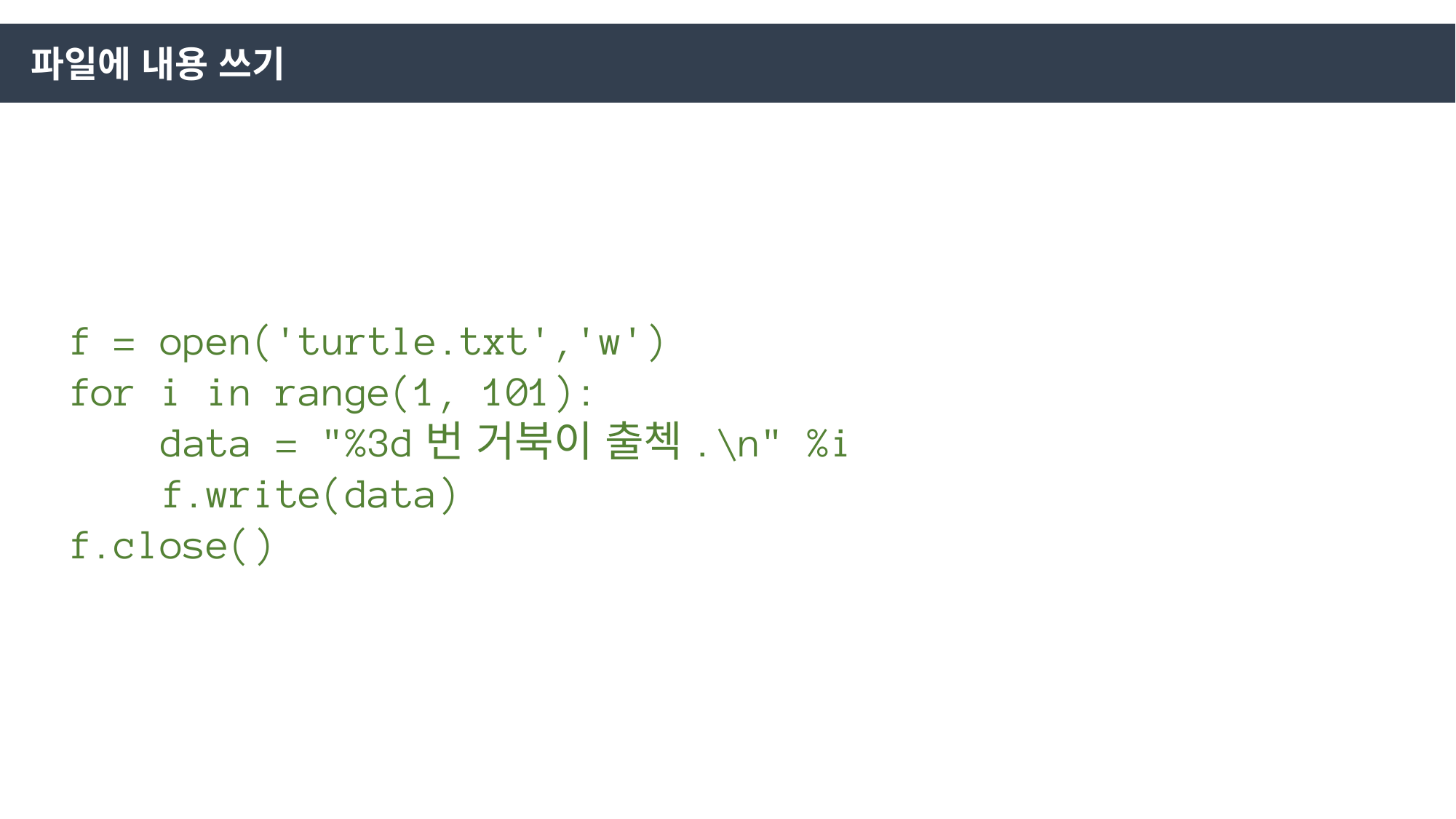

파일에 내용 쓰기

f = open('turtle.txt','w')
for i in range(1, 101):
    data = "%3d번 거북이 출첵.\n" %i
    f.write(data)
f.close()